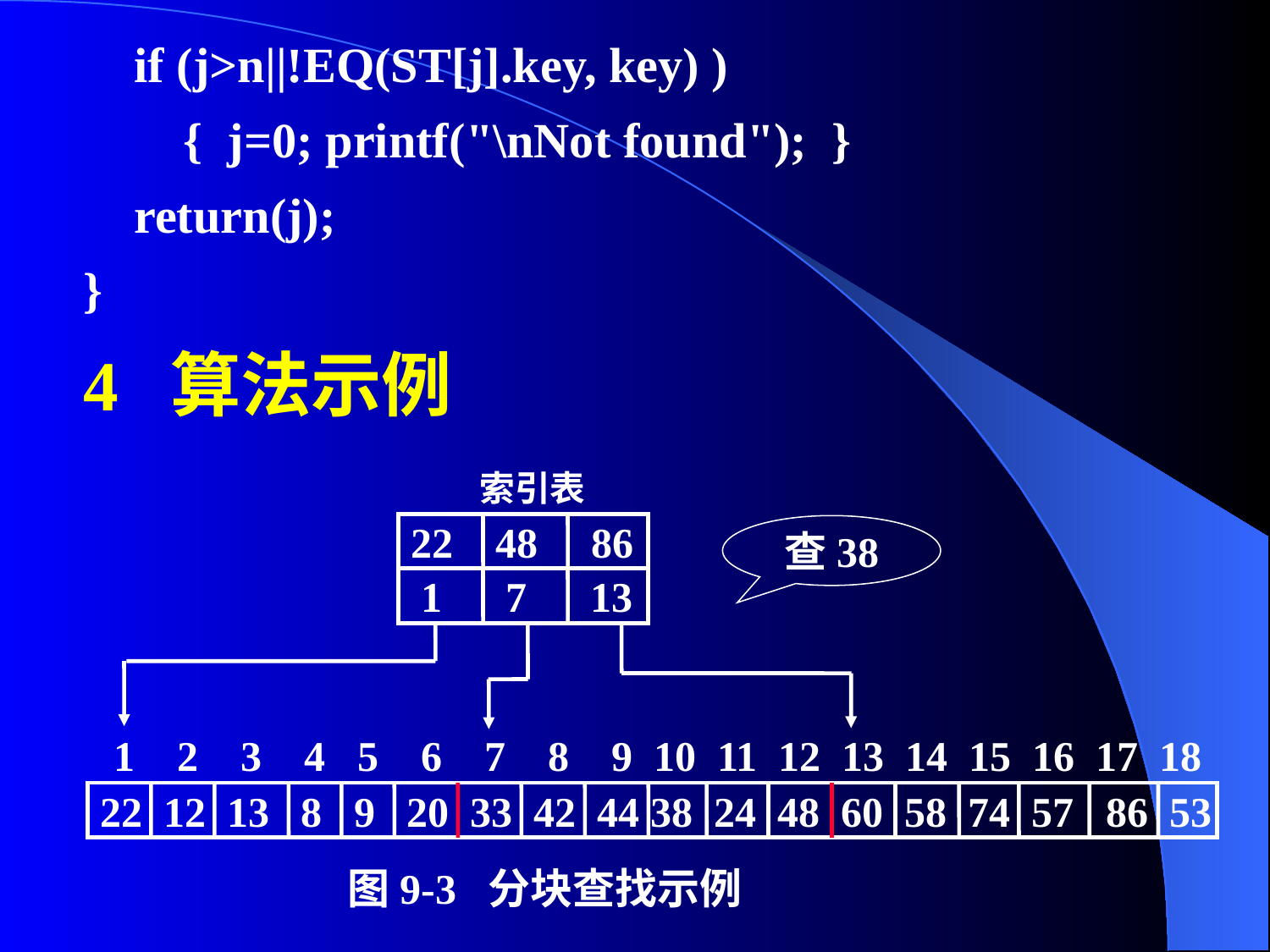

if (j>n||!EQ(ST[j].key, key) )
{  j=0; printf("\nNot found");  }
return(j);
}
4  算法示例
索引表
22    48     86

 1      7      13

查38

1    2    3    4   5    6    7    8    9  10  11  12  13  14  15  16  17  18
22  12  13   8   9   20  33  42  44 38  24  48  60  58  74  57   86  53

图9-3  分块查找示例